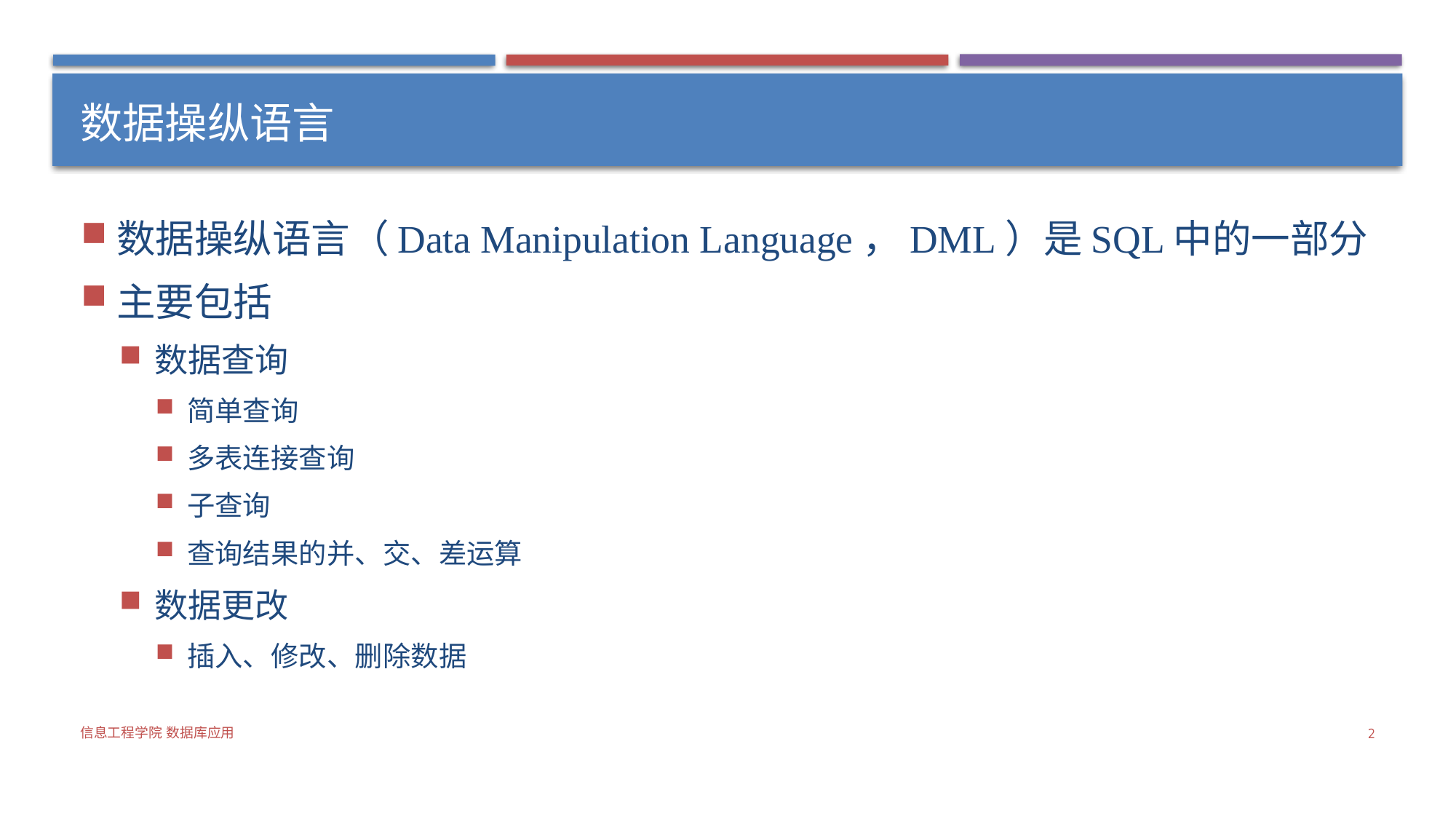

# 数据操纵语言
数据操纵语言（Data Manipulation Language，DML）是SQL中的一部分
主要包括
数据查询
简单查询
多表连接查询
子查询
查询结果的并、交、差运算
数据更改
插入、修改、删除数据
信息工程学院 数据库应用
2